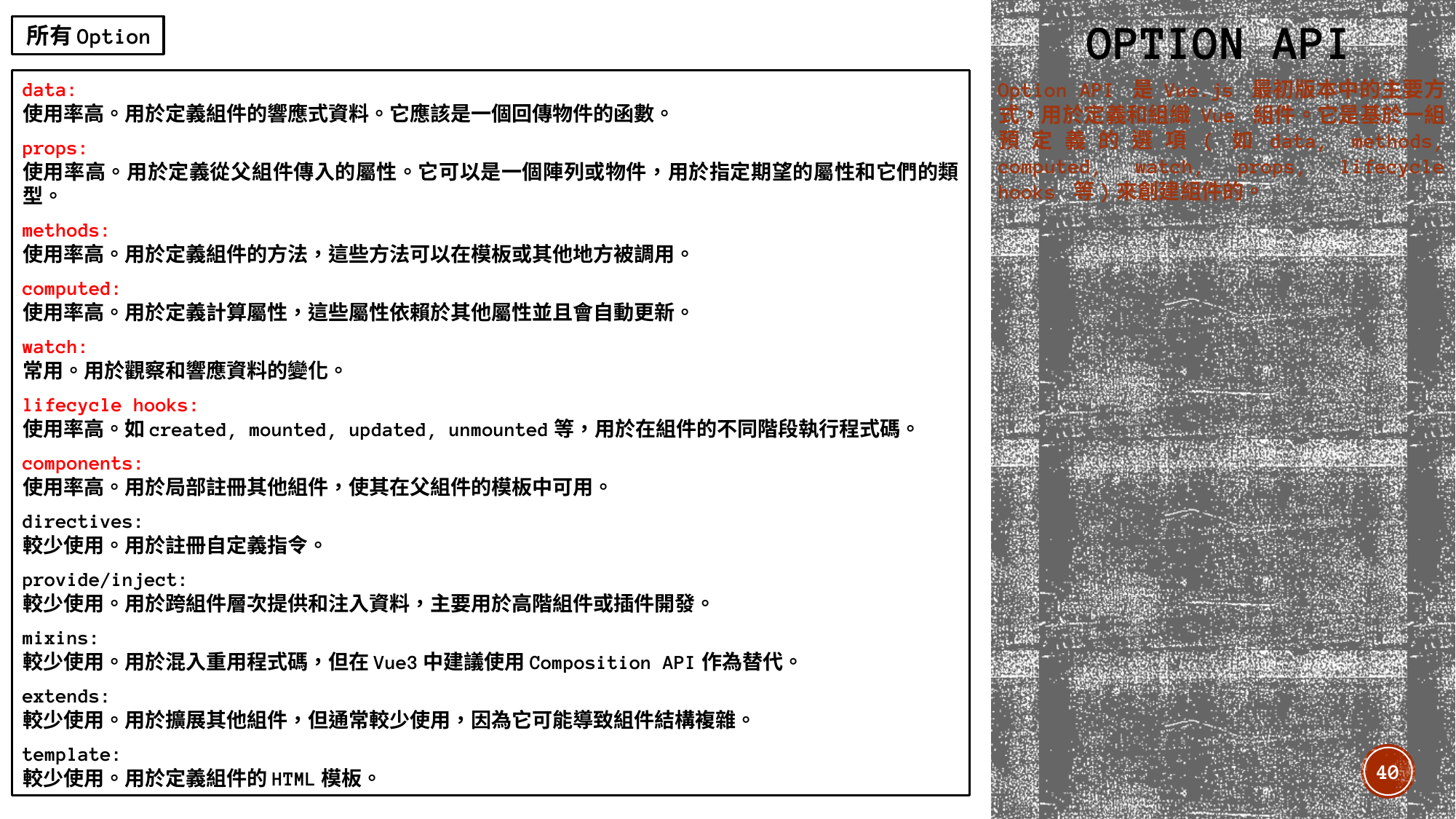

# Option API
所有Option
data:
使用率高。用於定義組件的響應式資料。它應該是一個回傳物件的函數。
props:
使用率高。用於定義從父組件傳入的屬性。它可以是一個陣列或物件，用於指定期望的屬性和它們的類型。
methods:
使用率高。用於定義組件的方法，這些方法可以在模板或其他地方被調用。
computed:
使用率高。用於定義計算屬性，這些屬性依賴於其他屬性並且會自動更新。
watch:
常用。用於觀察和響應資料的變化。
lifecycle hooks:
使用率高。如created, mounted, updated, unmounted等，用於在組件的不同階段執行程式碼。
components:
使用率高。用於局部註冊其他組件，使其在父組件的模板中可用。
directives:
較少使用。用於註冊自定義指令。
provide/inject:
較少使用。用於跨組件層次提供和注入資料，主要用於高階組件或插件開發。
mixins:
較少使用。用於混入重用程式碼，但在Vue3中建議使用Composition API作為替代。
extends:
較少使用。用於擴展其他組件，但通常較少使用，因為它可能導致組件結構複雜。
template:
較少使用。用於定義組件的HTML模板。
Option API 是 Vue.js 最初版本中的主要方式，用於定義和組織 Vue 組件。它是基於一組預定義的選項(如data, methods, computed, watch, props, lifecycle hooks 等)來創建組件的。
40